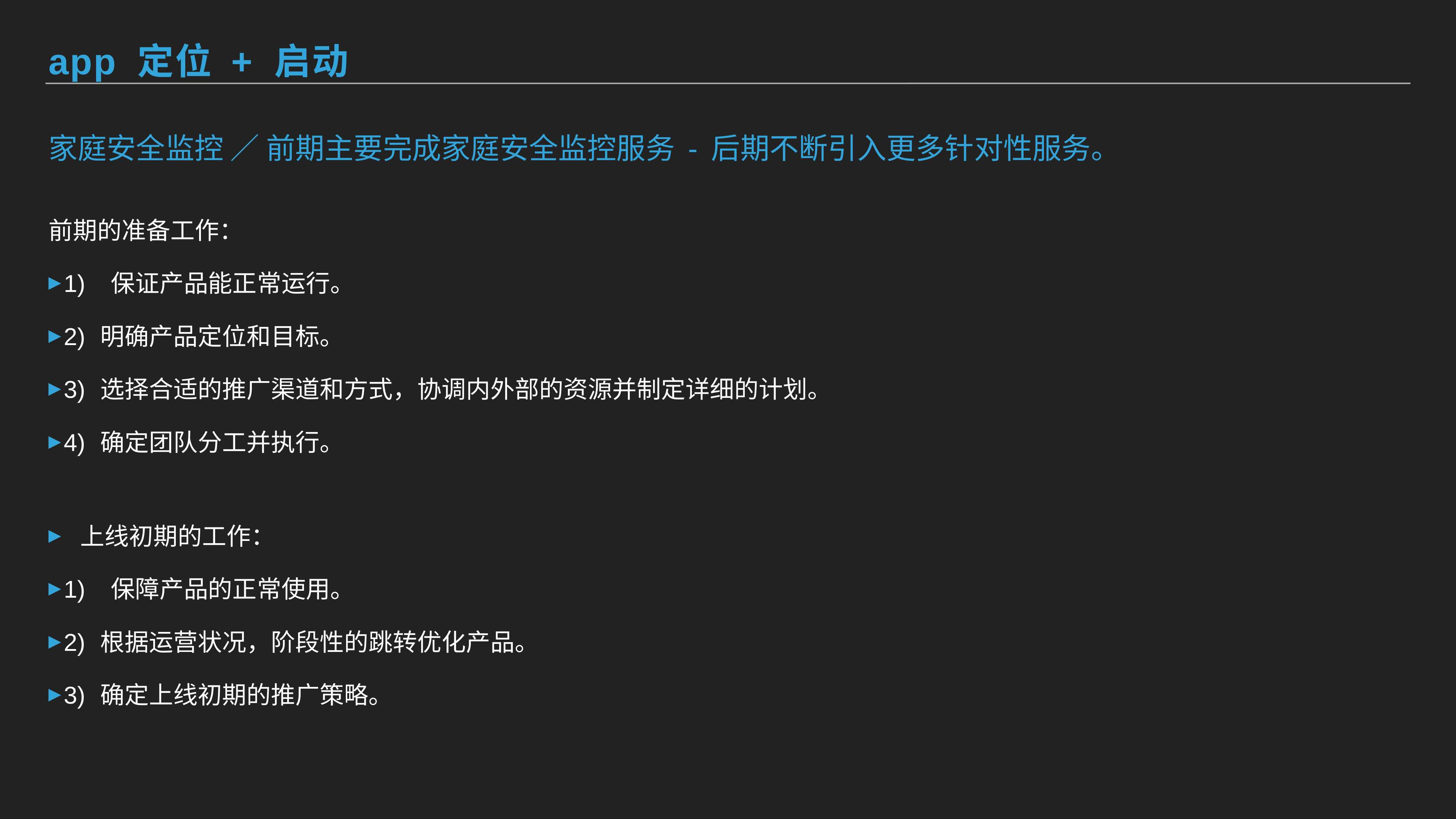

app 定位 + 启动
# 家庭安全监控 ／ 前期主要完成家庭安全监控服务 - 后期不断引入更多针对性服务。
前期的准备工作：
1)	 保证产品能正常运行。
2)	明确产品定位和目标。
3)	选择合适的推广渠道和方式，协调内外部的资源并制定详细的计划。
4)	确定团队分工并执行。

上线初期的工作：
1)	 保障产品的正常使用。
2)	根据运营状况，阶段性的跳转优化产品。
3)	确定上线初期的推广策略。